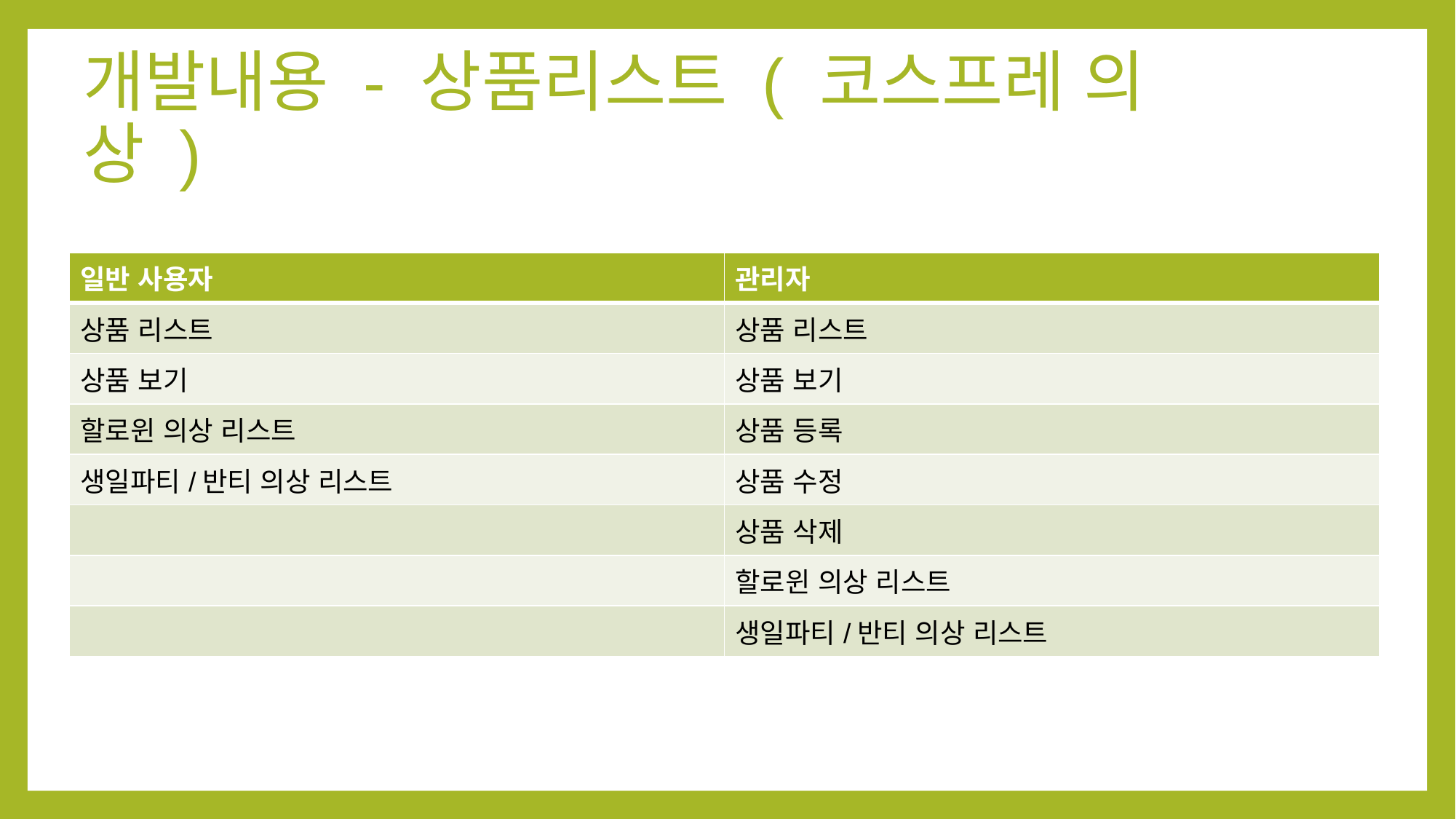

# 개발내용 - 상품리스트 ( 코스프레 의상 )
| 일반 사용자​ | 관리자​ |
| --- | --- |
| 상품 리스트​ | 상품 리스트​ |
| 상품 보기​ | 상품 보기​ |
| 할로윈 의상 리스트​ | 상품 등록​ |
| 생일파티/반티 의상 리스트​ | 상품 수정​ |
| ​ | 상품 삭제​ |
| ​ | 할로윈 의상 리스트​ |
| ​ | 생일파티/반티 의상 리스트​ |